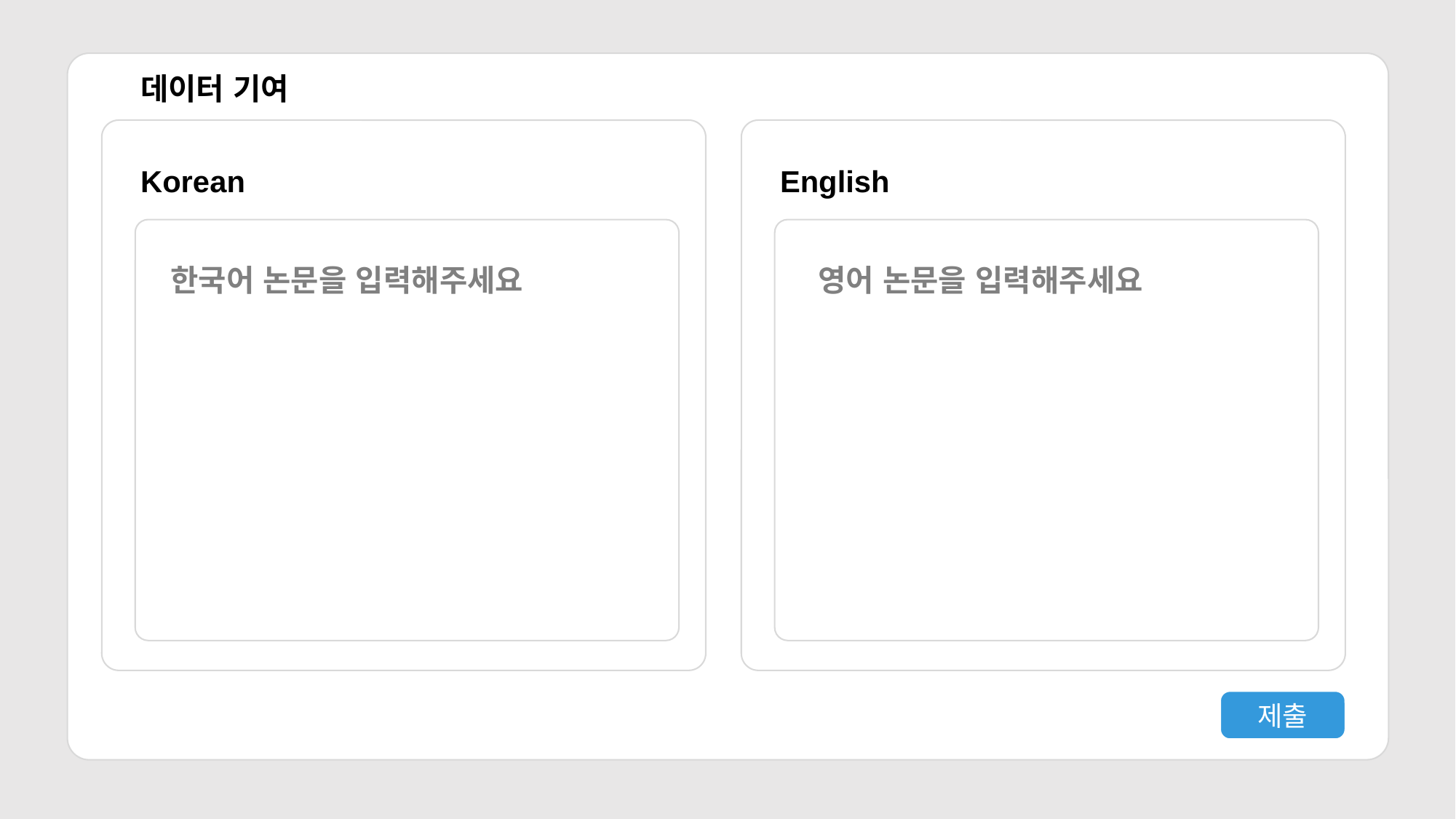

데이터 기여

Korean
English

영어 논문을 입력해주세요
한국어 논문을 입력해주세요
제출